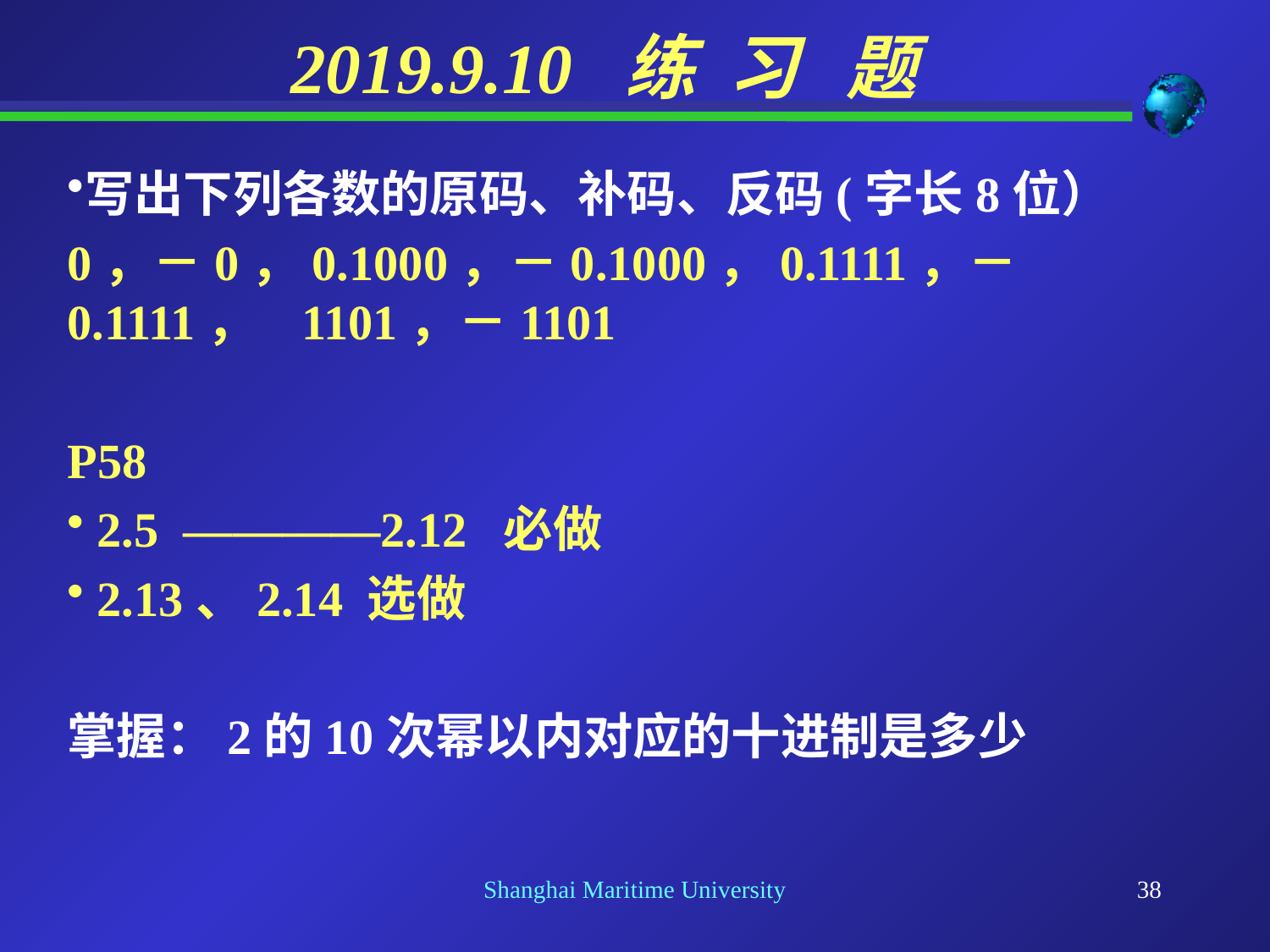

2019.9.10  练  习   题
写出下列各数的原码、补码、反码(字长8位）
0，－0，0.1000，－0.1000，0.1111，－0.1111，   1101，－1101

P58
 2.5  ————2.12  必做
 2.13、2.14 选做

掌握：2的10次幂以内对应的十进制是多少
Shanghai Maritime University
38